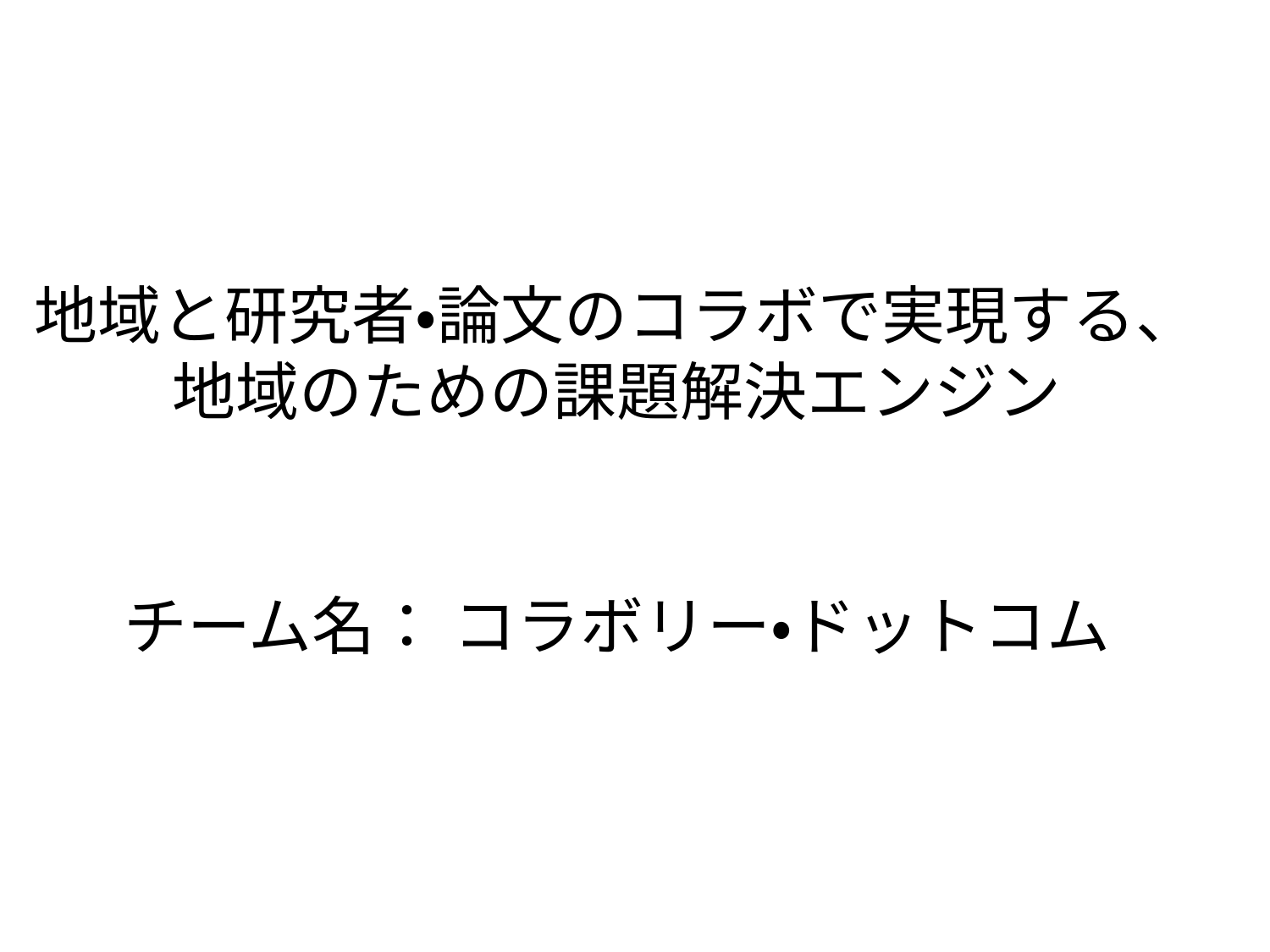

#
地域と研究者・論文のコラボで実現する、
地域のための課題解決エンジン
チーム名： コラボリー・ドットコム